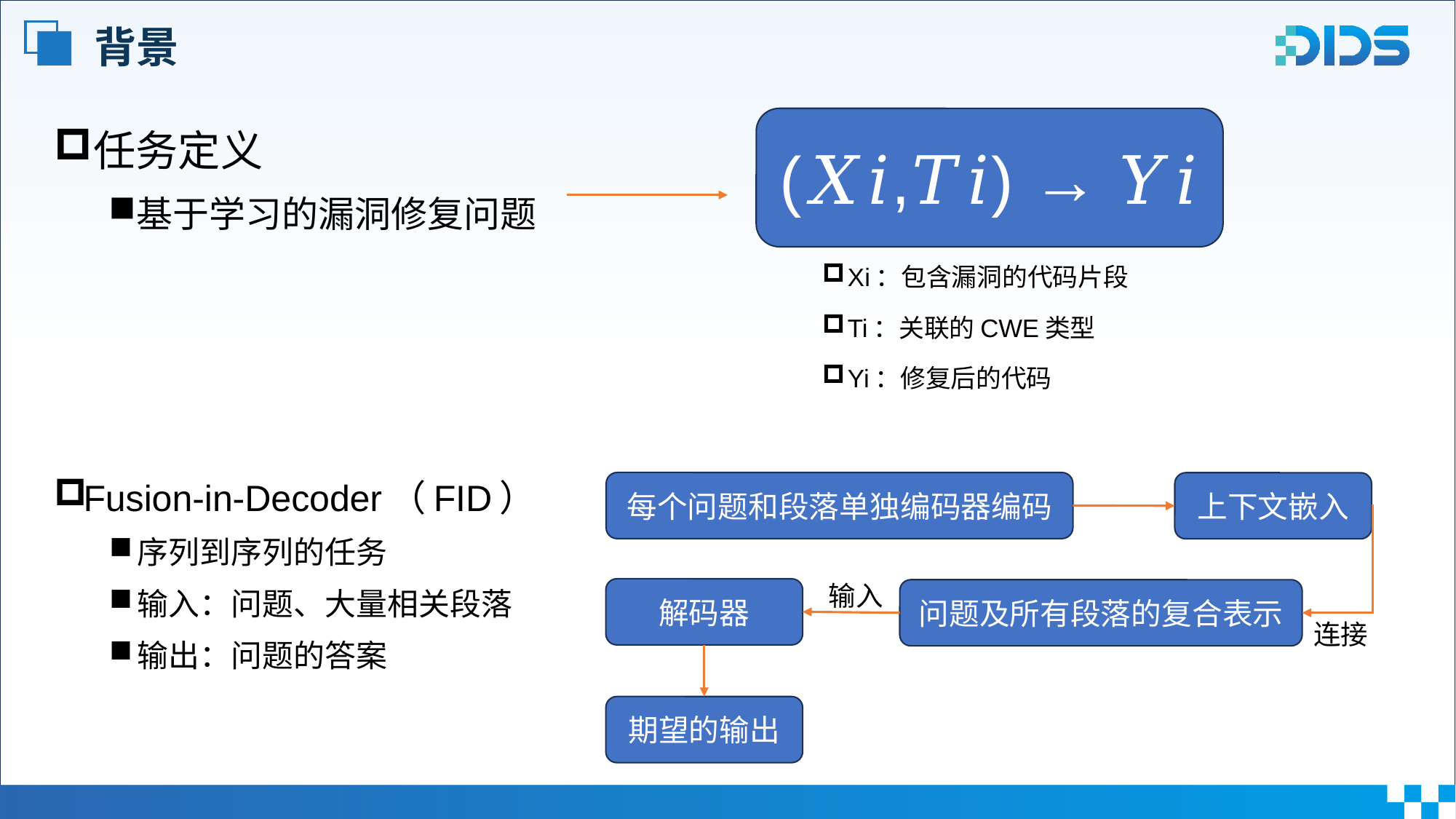

# 背景
任务定义
基于学习的漏洞修复问题
(𝑋𝑖,𝑇𝑖) → 𝑌𝑖
Xi：包含漏洞的代码片段
Ti：关联的CWE类型
Yi：修复后的代码
Fusion-in-Decoder（FID）
序列到序列的任务
输入：问题、大量相关段落
输出：问题的答案
每个问题和段落单独编码器编码
上下文嵌入
输入
解码器
问题及所有段落的复合表示
连接
期望的输出